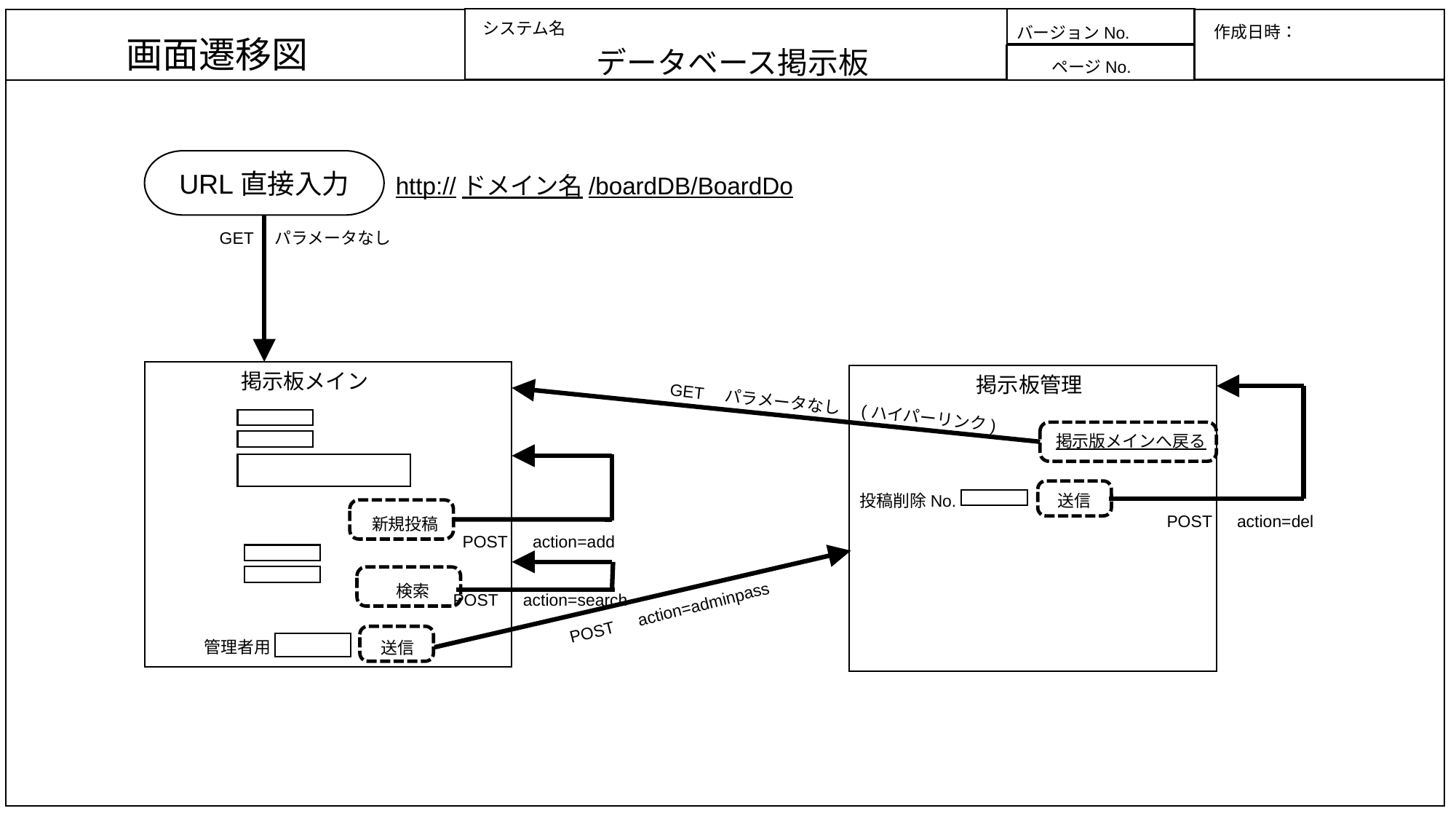

システム名
作成日時：
バージョンNo.
画面遷移図
データベース掲示板

ページNo.

URL直接入力
http://ドメイン名/boardDB/BoardDo
GET　パラメータなし

掲示板メイン

掲示板管理
GET　パラメータなし　(ハイパーリンク)

掲示版メインへ戻る

投稿削除No.
送信

POST　action=del
新規投稿
POST　action=add

検索
POST　action=search
POST　action=adminpass

管理者用
送信